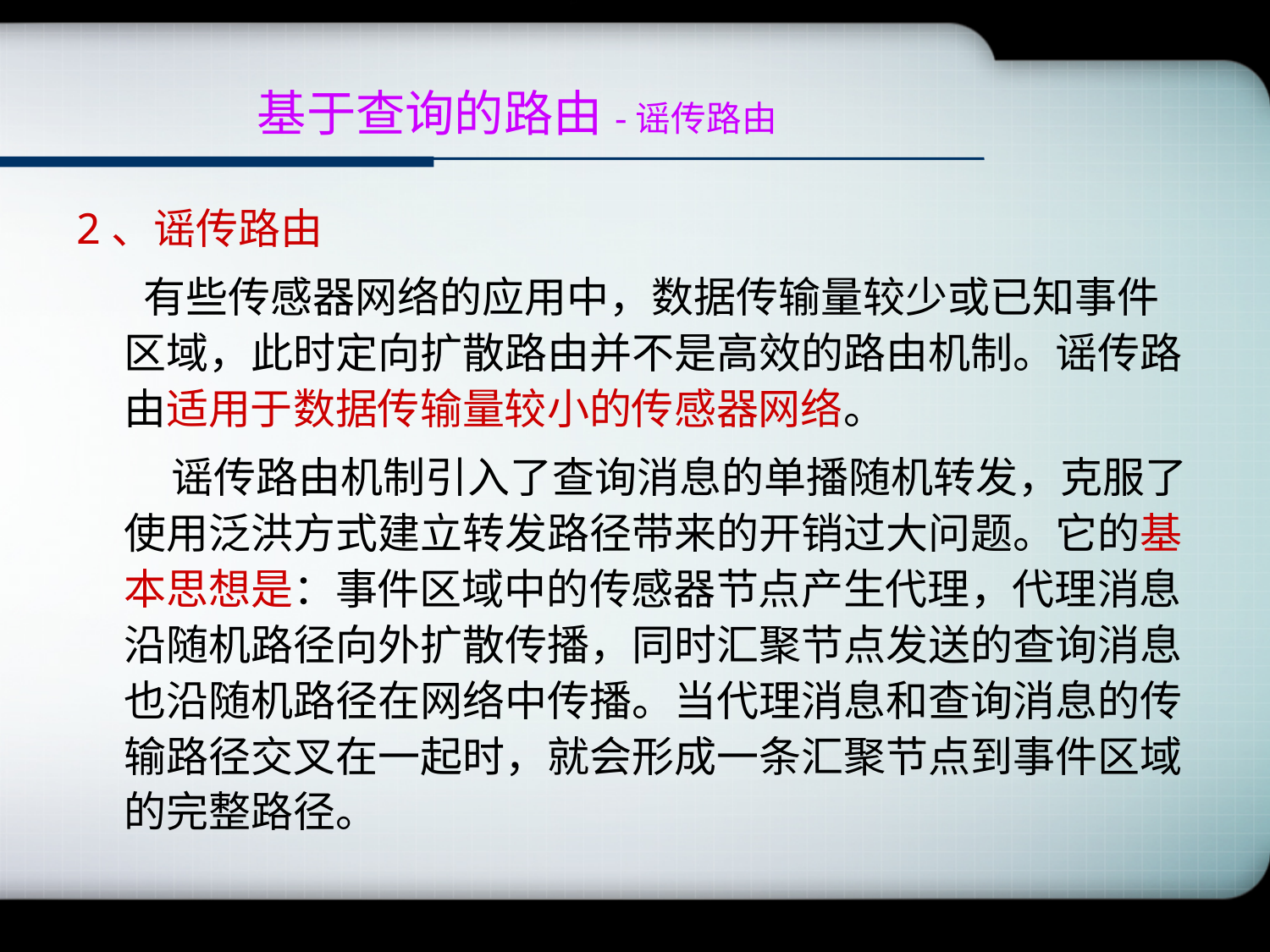

基于查询的路由-谣传路由
2、谣传路由
      有些传感器网络的应用中，数据传输量较少或已知事件区域，此时定向扩散路由并不是高效的路由机制。谣传路由适用于数据传输量较小的传感器网络。
	    谣传路由机制引入了查询消息的单播随机转发，克服了使用泛洪方式建立转发路径带来的开销过大问题。它的基本思想是：事件区域中的传感器节点产生代理，代理消息沿随机路径向外扩散传播，同时汇聚节点发送的查询消息也沿随机路径在网络中传播。当代理消息和查询消息的传输路径交叉在一起时，就会形成一条汇聚节点到事件区域的完整路径。